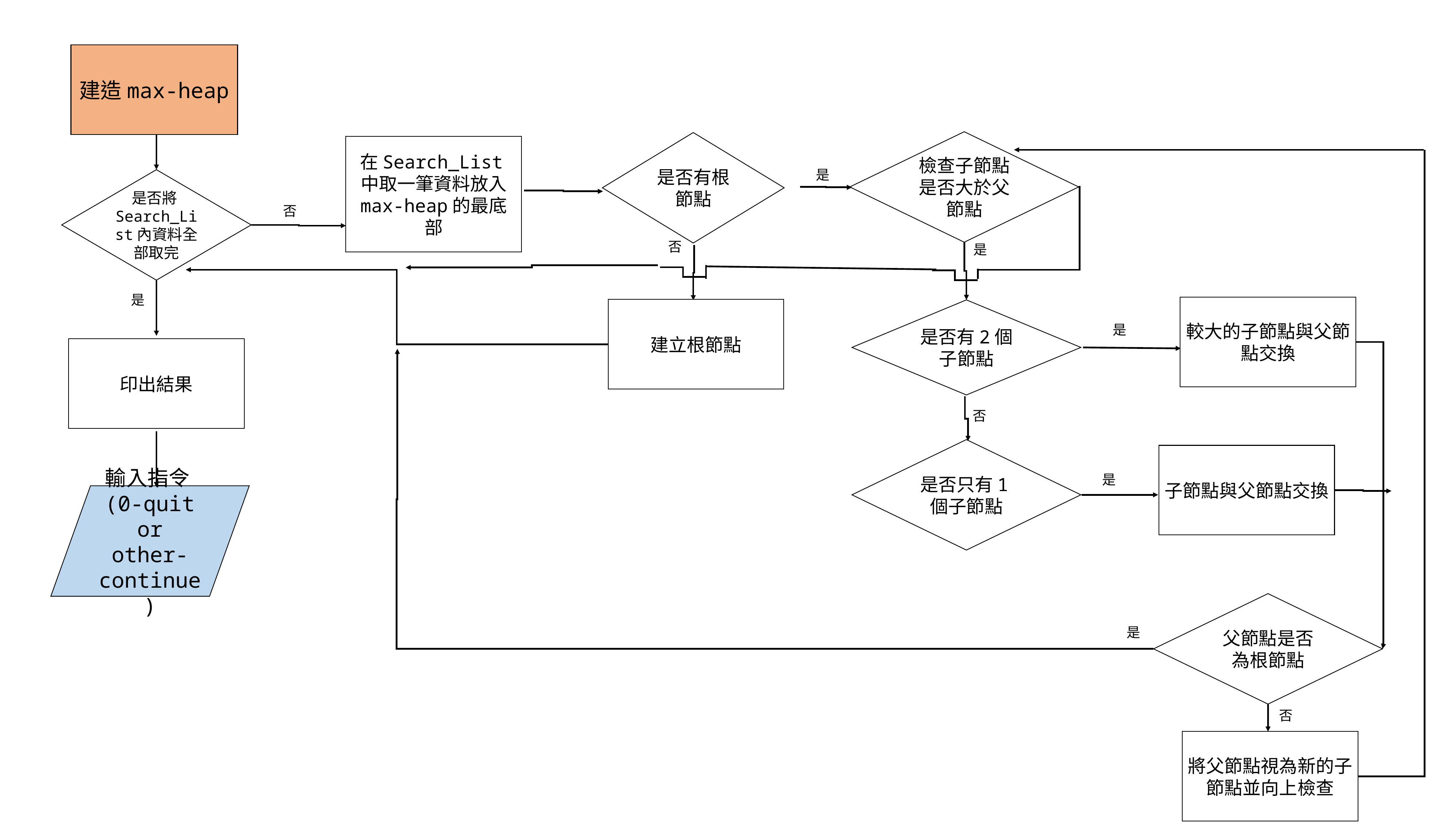

建造max-heap
檢查子節點是否大於父節點
是否有根節點
在Search_List中取一筆資料放入
max-heap的最底部
是
是否將Search_List內資料全部取完
否
否
是
是
較大的子節點與父節點交換
建立根節點
是否有2個子節點
是
印出結果
否
是否只有1個子節點
子節點與父節點交換
是
輸入指令(0-quit or other-continue)
父節點是否為根節點
是
否
將父節點視為新的子節點並向上檢查